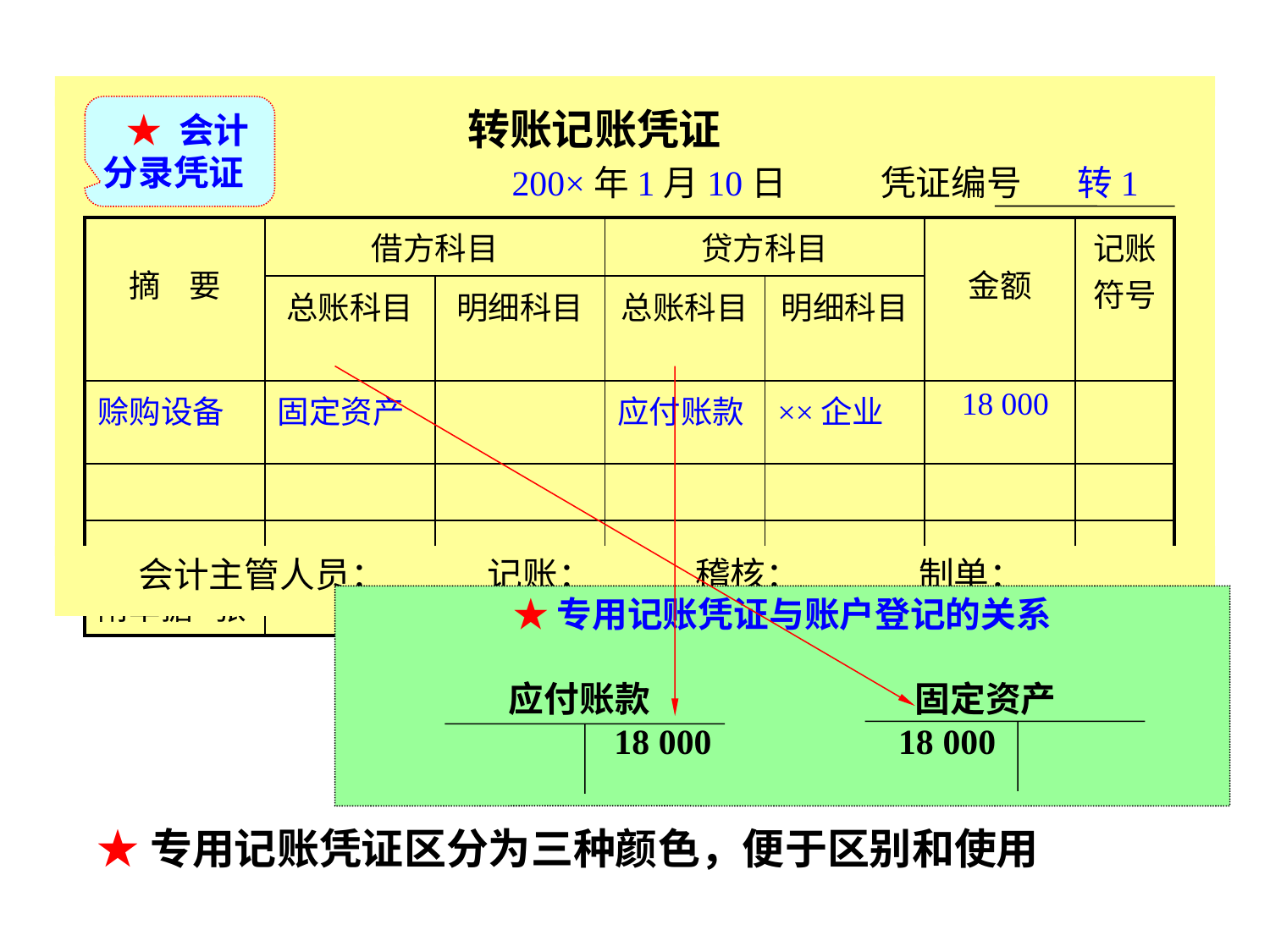

转账记账凭证
                                                  200×年1月10日            凭证编号       转1
   ★ 会计分录凭证

| 摘 要 | 借方科目 |  | 贷方科目 |  | 金额 | 记账符号 |
| --- | --- | --- | --- | --- | --- | --- |
|  | 总账科目 | 明细科目 | 总账科目 | 明细科目 |  |  |
| 赊购设备 | 固定资产 |  | 应付账款 | ××企业 | 18 000 |  |
|  |  |  |  |  |  |  |
|  |  |  |  |  |  |  |
| 附单据 张 | 合 计 |  |  |  | 18 000 |  |

        会计主管人员：             记账：             稽核：               制单：
★专用记账凭证与账户登记的关系

                   应付账款                                 固定资产
                              18 000                     18 000

★专用记账凭证区分为三种颜色，便于区别和使用